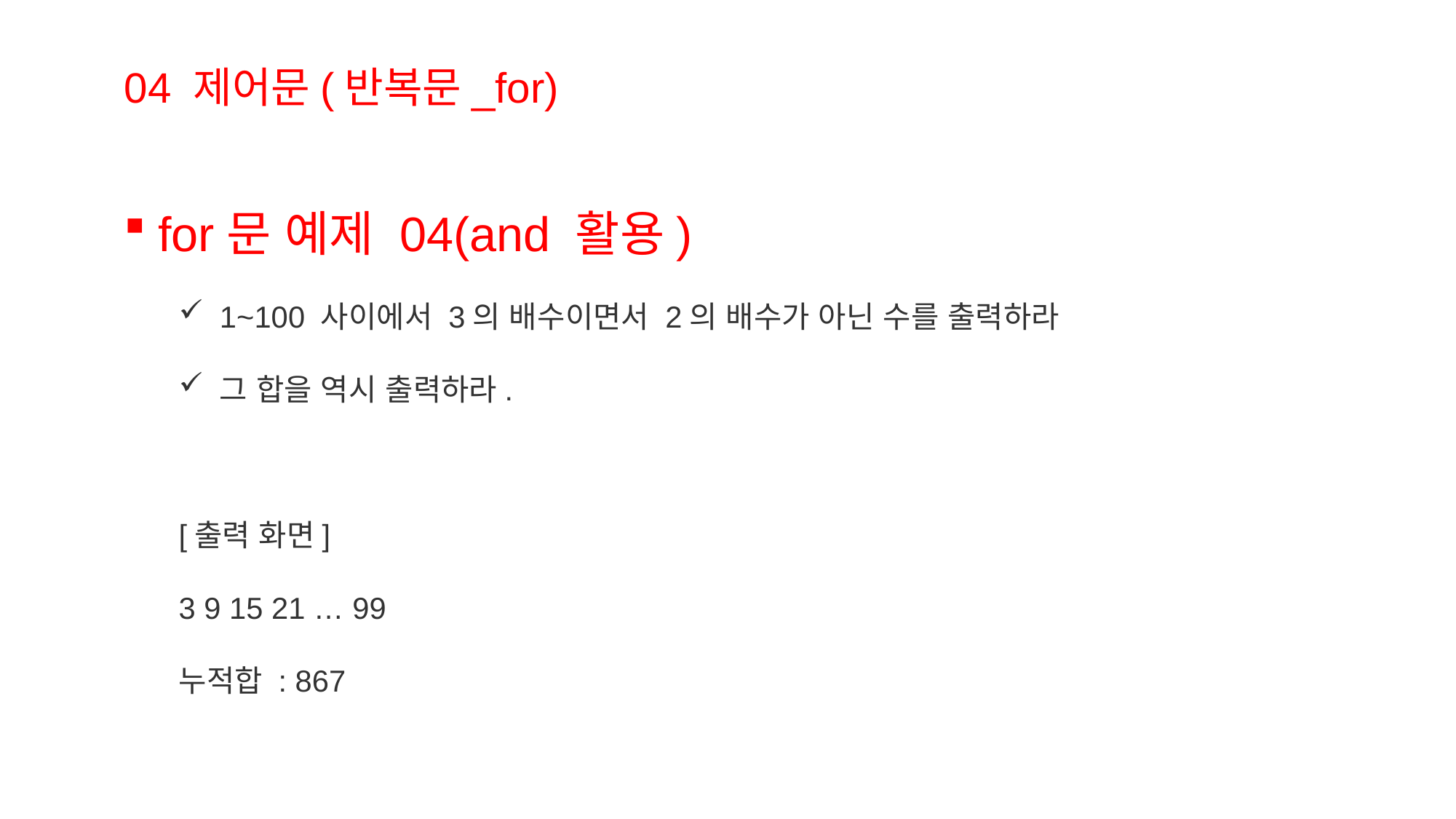

04 제어문(반복문_for)
for문 예제 04(and 활용)
1~100 사이에서 3의 배수이면서 2의 배수가 아닌 수를 출력하라
그 합을 역시 출력하라.

[출력 화면]
3 9 15 21 … 99
누적합 : 867